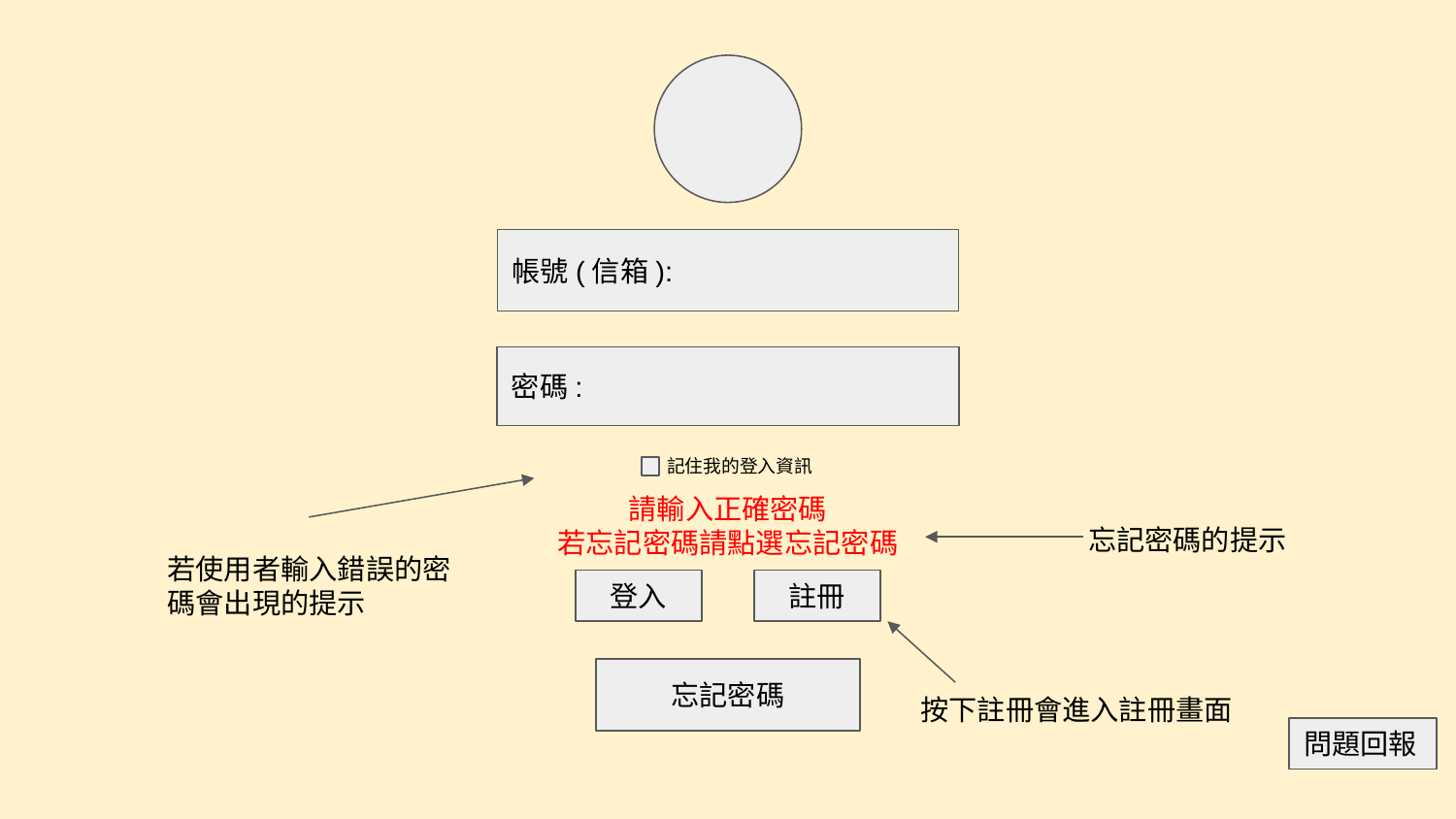

帳號(信箱):
密碼:
記住我的登入資訊

請輸入正確密碼
若忘記密碼請點選忘記密碼
忘記密碼的提示
若使用者輸入錯誤的密碼會出現的提示
登入
註冊
忘記密碼
按下註冊會進入註冊畫面
問題回報